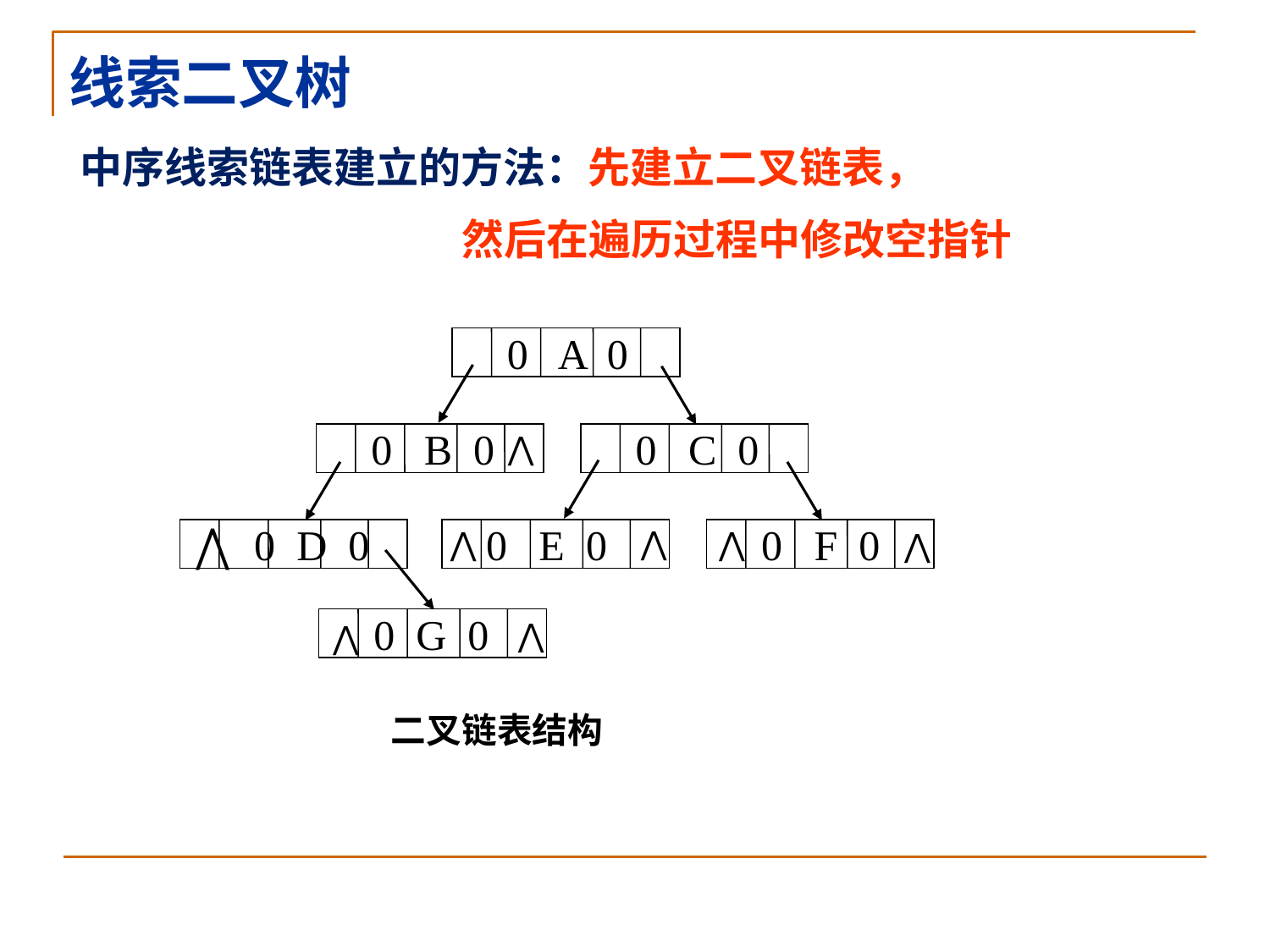

# 线索二叉树
中序线索链表建立的方法：先建立二叉链表，
                                       然后在遍历过程中修改空指针
    0   A  0

    0   B  0

    0   C  0

⋀  0  D  0

   0   E  0

    0   F  0

    0  G  0

二叉链表结构
⋀
⋀
⋀
⋀
⋀
⋀
⋀